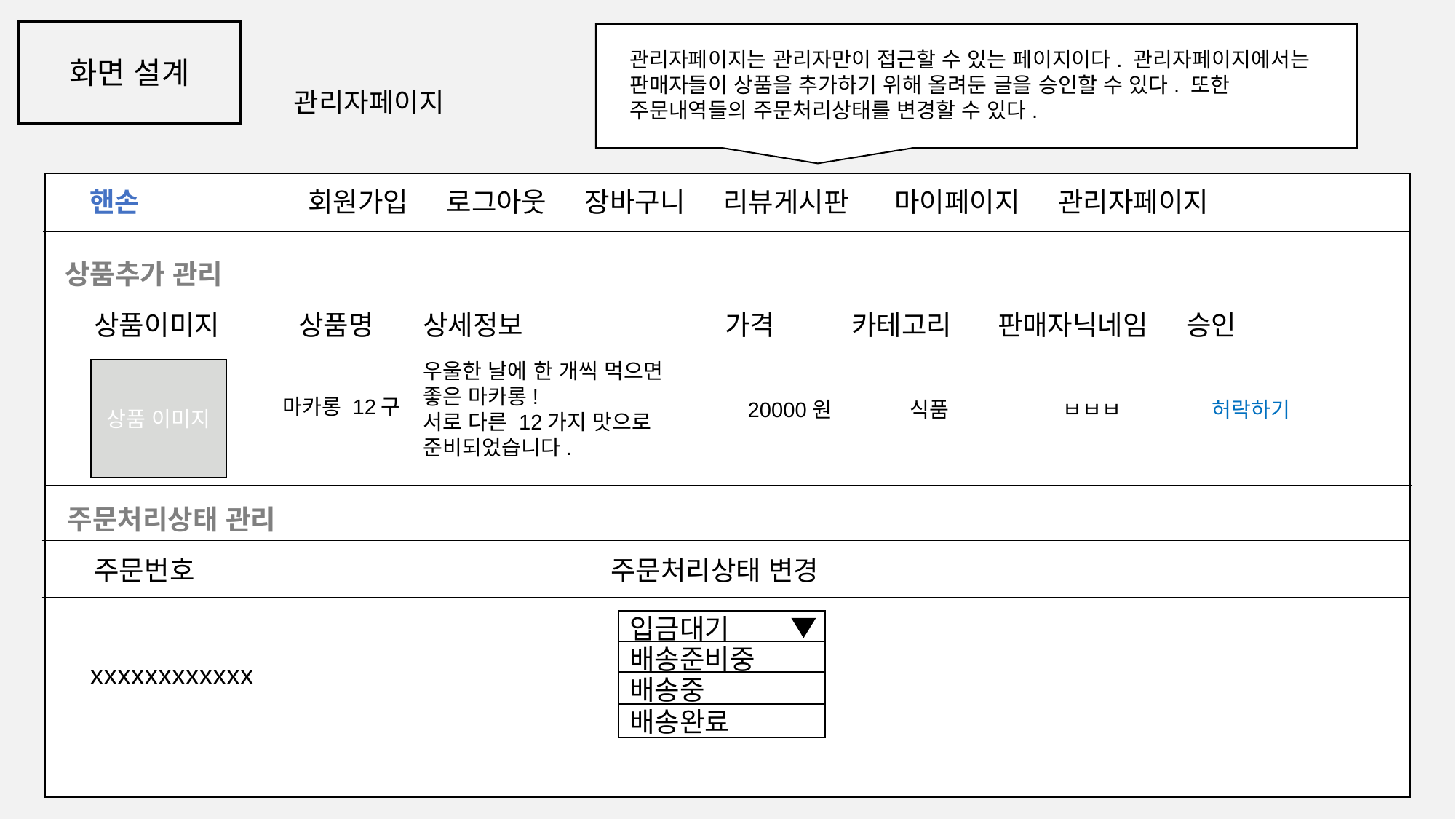

화면 설계

관리자페이지는 관리자만이 접근할 수 있는 페이지이다. 관리자페이지에서는 판매자들이 상품을 추가하기 위해 올려둔 글을 승인할 수 있다. 또한 주문내역들의 주문처리상태를 변경할 수 있다.
관리자페이지

핸손                      회원가입     로그아웃     장바구니     리뷰게시판      마이페이지     관리자페이지
상품추가 관리
   상품이미지 	  상품명	    상세정보	               가격          카테고리      판매자닉네임     승인
우울한 날에 한 개씩 먹으면 좋은 마카롱!
서로 다른 12가지 맛으로 준비되었습니다.

상품 이미지
마카롱 12구
20000원             식품                   ㅂㅂㅂ               허락하기
주문처리상태 관리
   주문번호 				주문처리상태 변경
입금대기

배송준비중
xxxxxxxxxxxx
배송중
배송완료